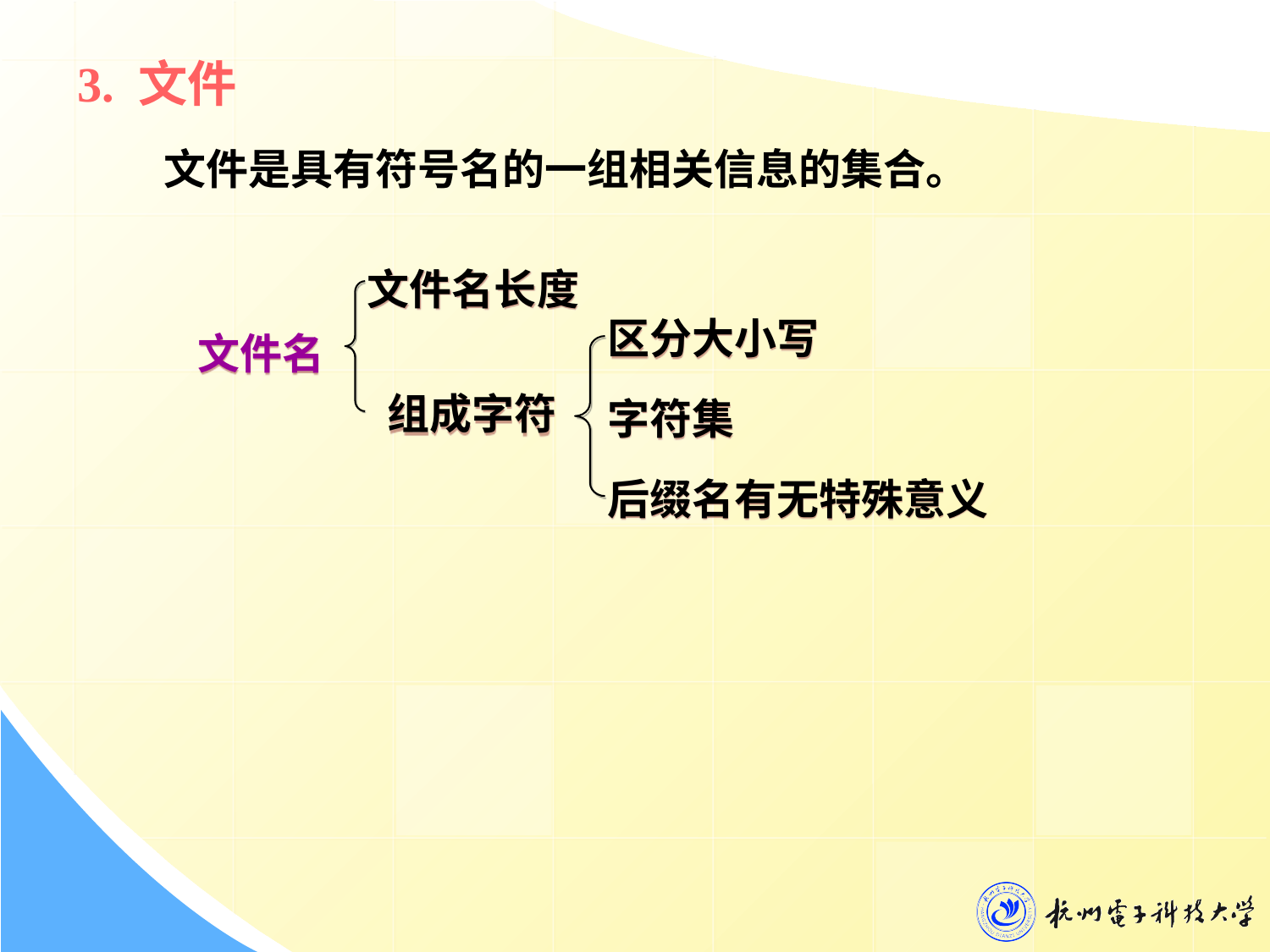

3. 文件
       文件是具有符号名的一组相关信息的集合。
文件名长度

区分大小写
文件名

组成字符
字符集
后缀名有无特殊意义